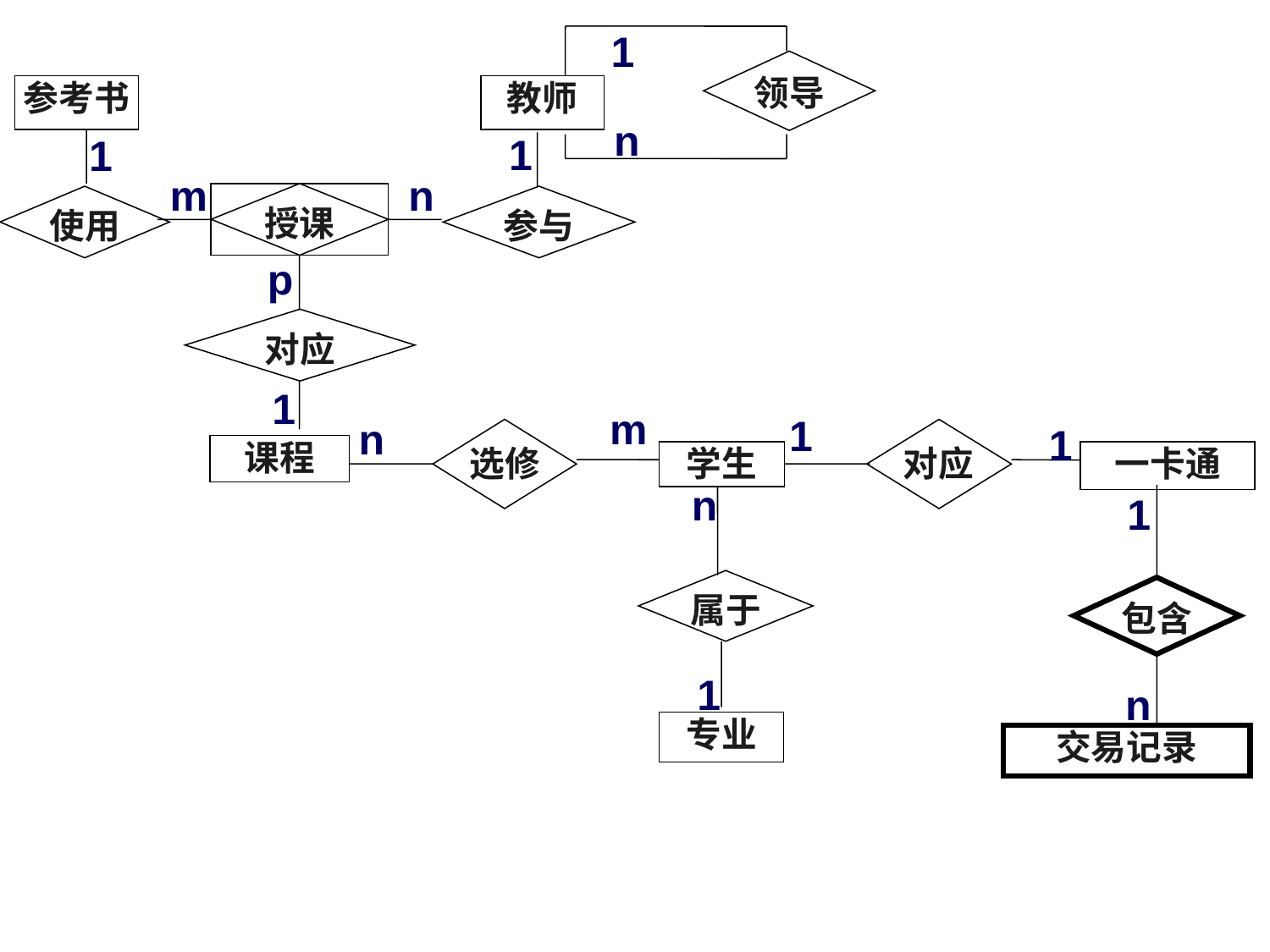

1

领导
参考书
教师
n
1
1

m
n

授课
使用
参与

p

对应
1

m
1
n
1
选修
对应
课程
学生
一卡通

n
1

属于
包含

1
n
专业
交易记录